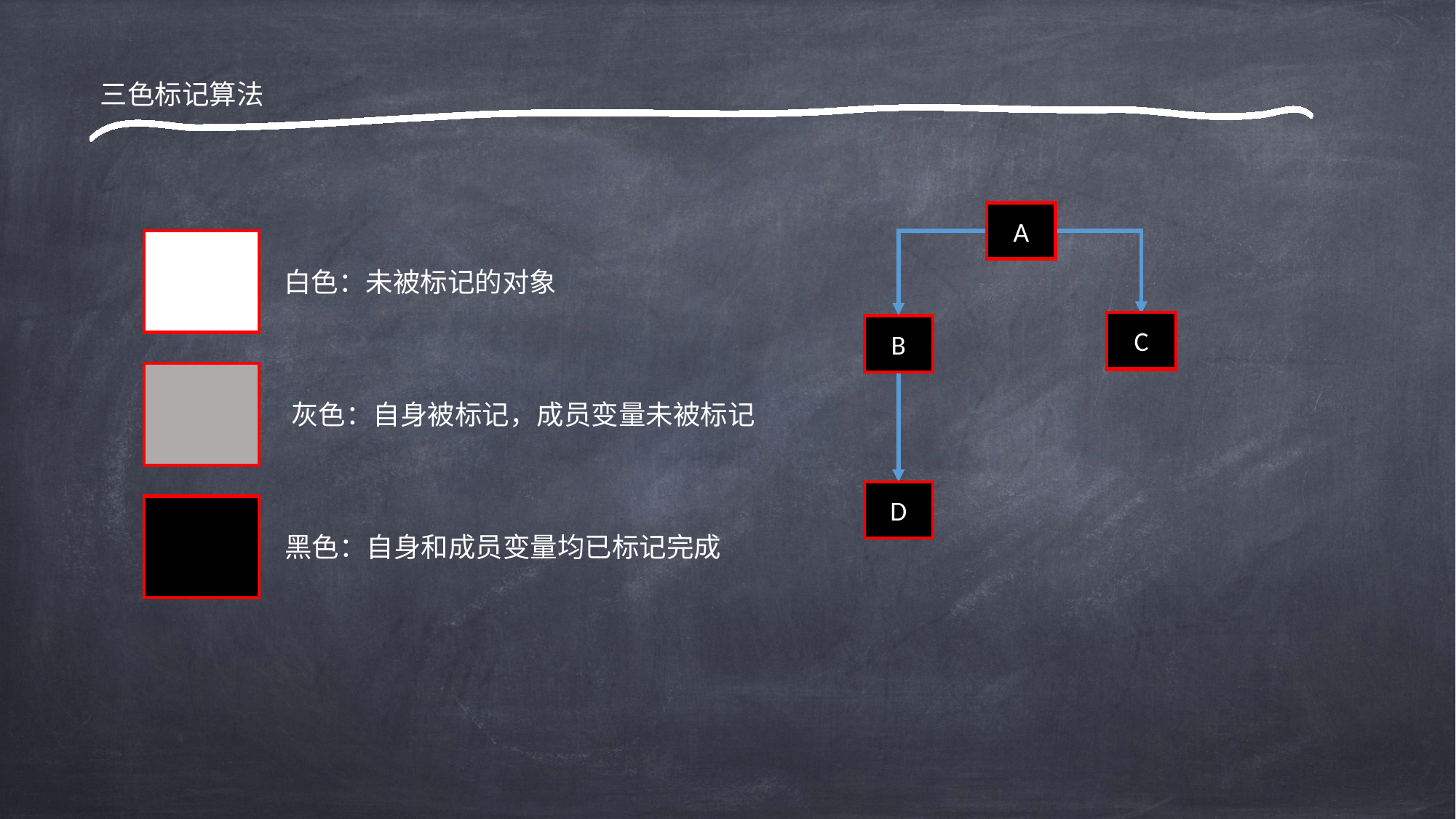

三色标记算法

A
A
A

白色：未被标记的对象
C
C
C
B
B
B

灰色：自身被标记，成员变量未被标记
D
D
D

黑色：自身和成员变量均已标记完成